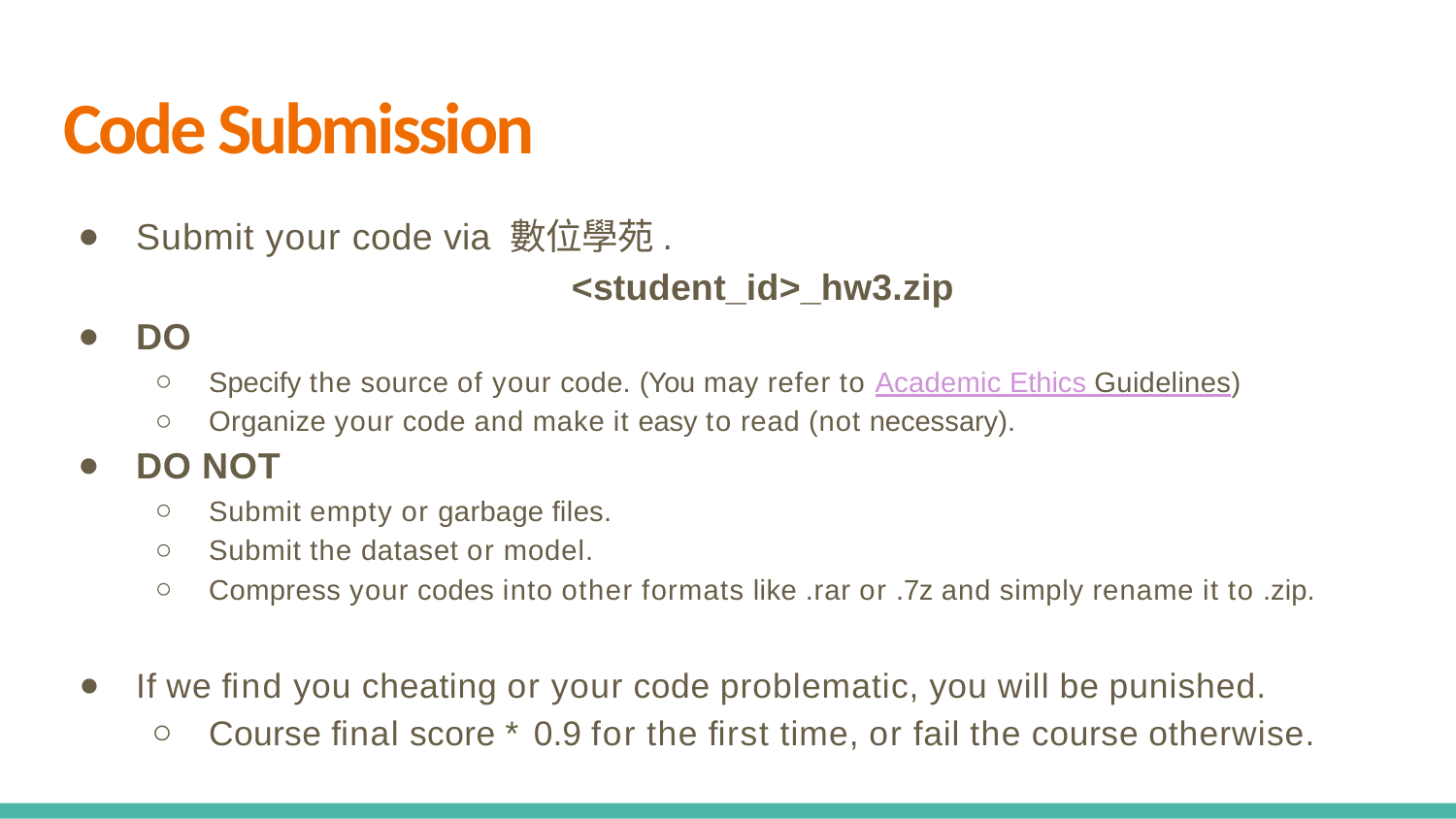

# Code Submission
Submit your code via 數位學苑.
<student_id>_hw3.zip
DO
Specify the source of your code. (You may refer to Academic Ethics Guidelines)
Organize your code and make it easy to read (not necessary).
DO NOT
Submit empty or garbage ﬁles.
Submit the dataset or model.
Compress your codes into other formats like .rar or .7z and simply rename it to .zip.

If we ﬁnd you cheating or your code problematic, you will be punished.
Course ﬁnal score * 0.9 for the ﬁrst time, or fail the course otherwise.